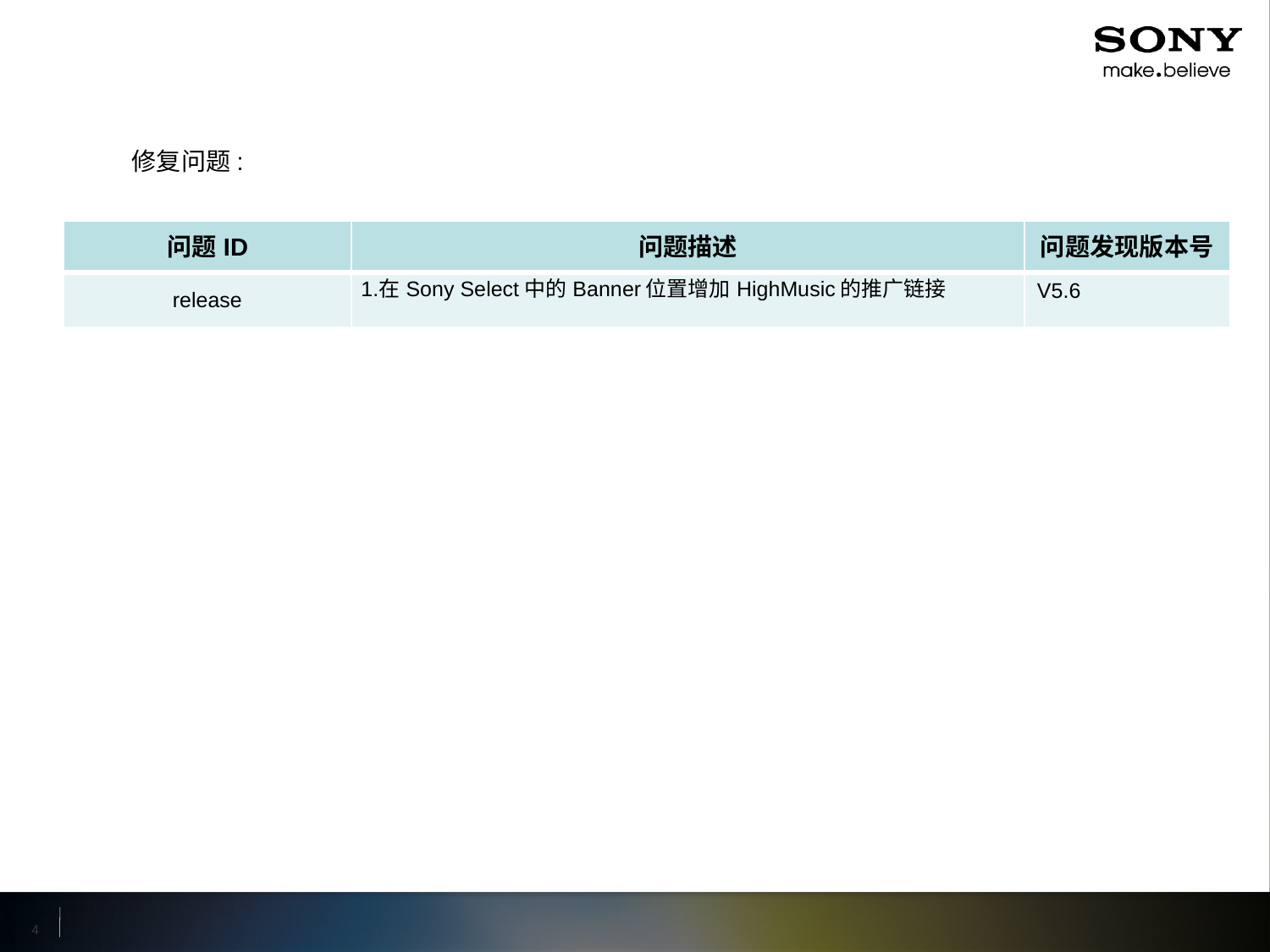

修复问题:

| 问题ID | 问题描述 | 问题发现版本号 |
| --- | --- | --- |
| release | 在Sony Select中的Banner位置增加HighMusic的推广链接 | V5.6 |